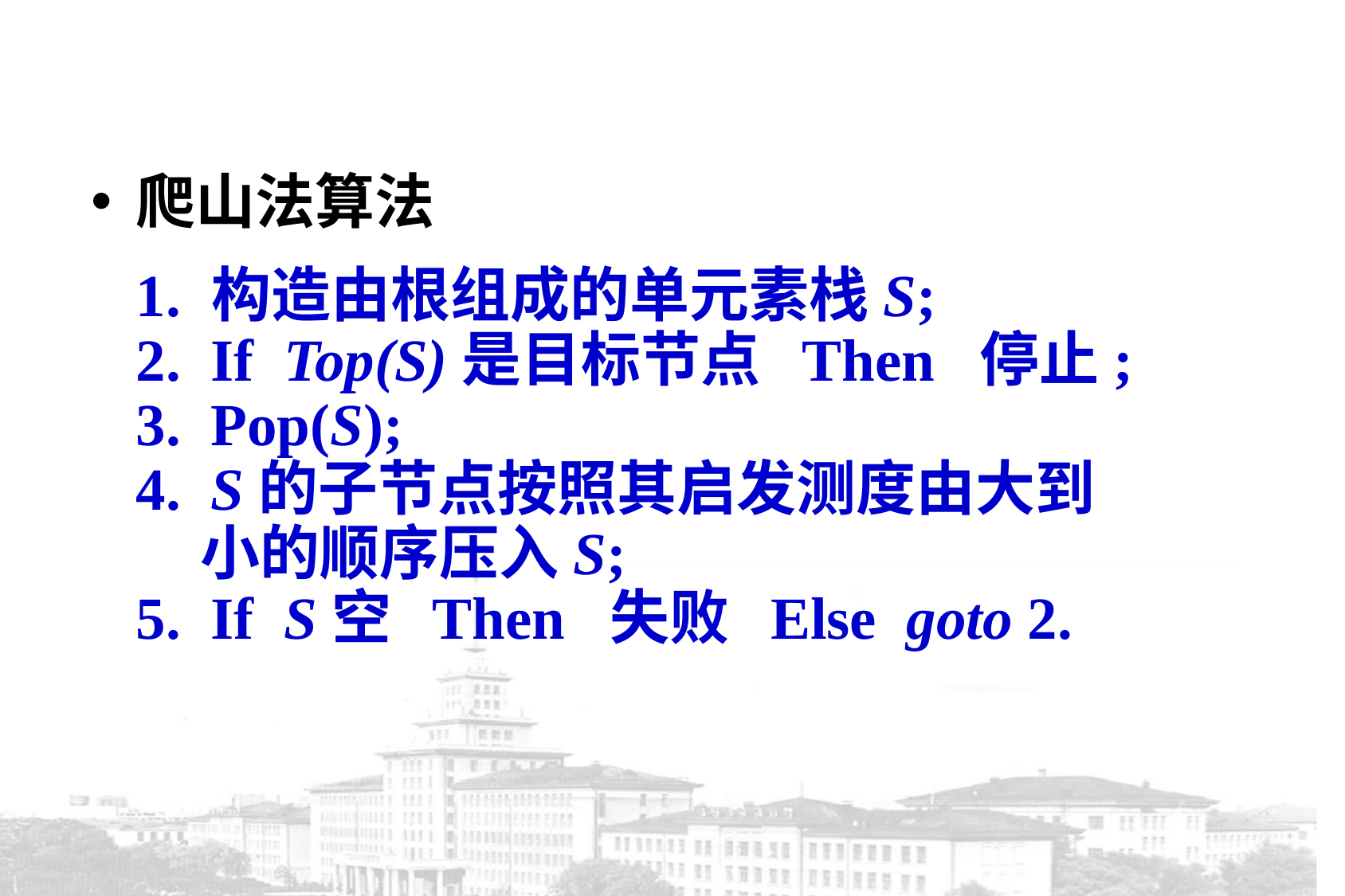

爬山法算法

   1. 构造由根组成的单元素栈S;
   2.  If  Top(S)是目标节点  Then  停止;
   3.  Pop(S);
   4.  S的子节点按照其启发测度由大到
       小的顺序压入S;
   5.  If  S空  Then  失败  Else  goto 2.